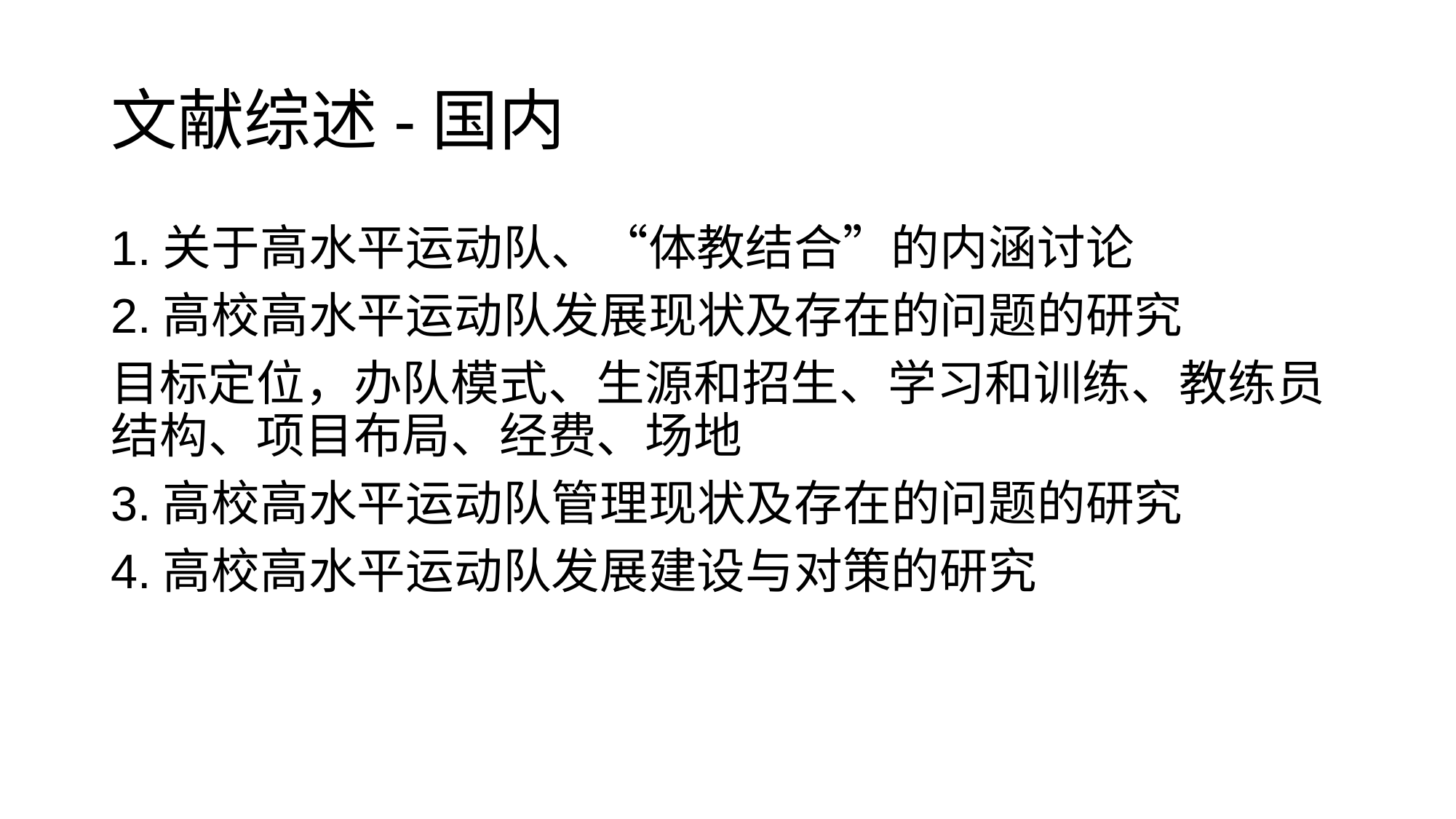

# 文献综述-国内
1.关于高水平运动队、“体教结合”的内涵讨论
2.高校高水平运动队发展现状及存在的问题的研究
目标定位，办队模式、生源和招生、学习和训练、教练员结构、项目布局、经费、场地
3.高校高水平运动队管理现状及存在的问题的研究
4.高校高水平运动队发展建设与对策的研究